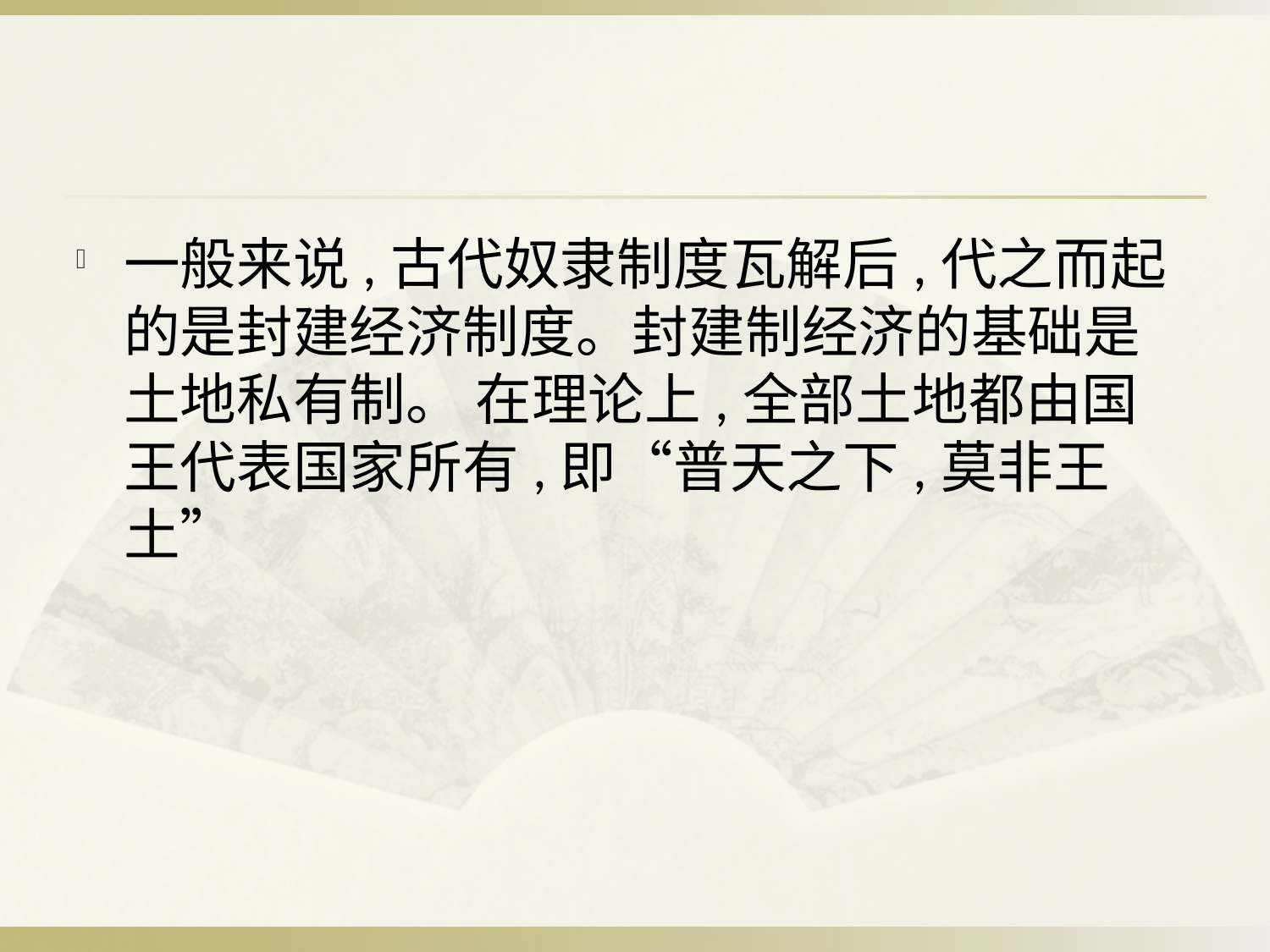

#
一般来说,古代奴隶制度瓦解后,代之而起的是封建经济制度。封建制经济的基础是土地私有制。 在理论上,全部土地都由国王代表国家所有,即“普天之下,莫非王土”